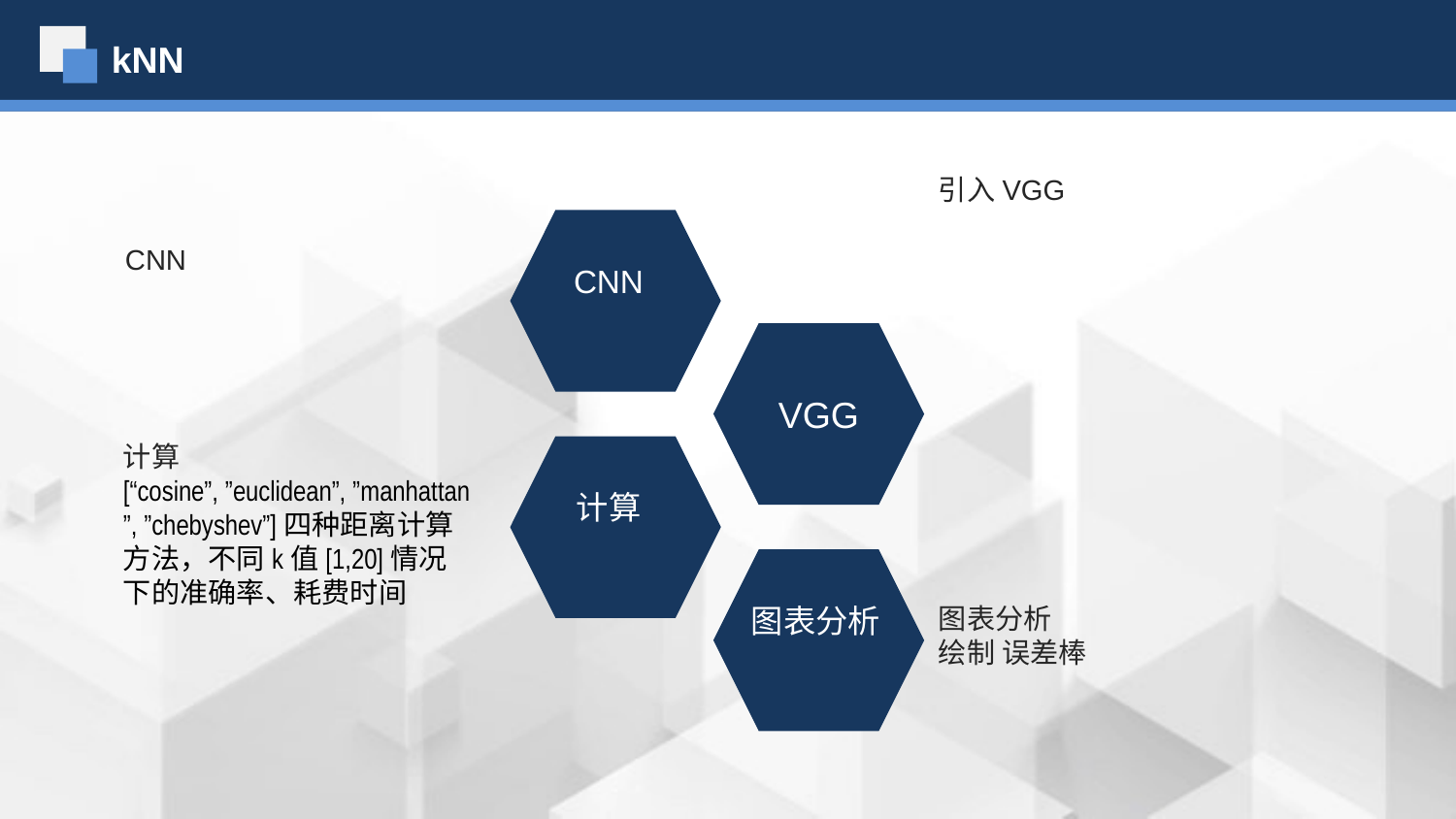

kNN

引入VGG

CNN
CNN

VGG

计算[“cosine”, ”euclidean”, ”manhattan”, ”chebyshev”]四种距离计算方法，不同k值[1,20]情况下的准确率、耗费时间

计算

图表分析
图表分析
绘制 误差棒